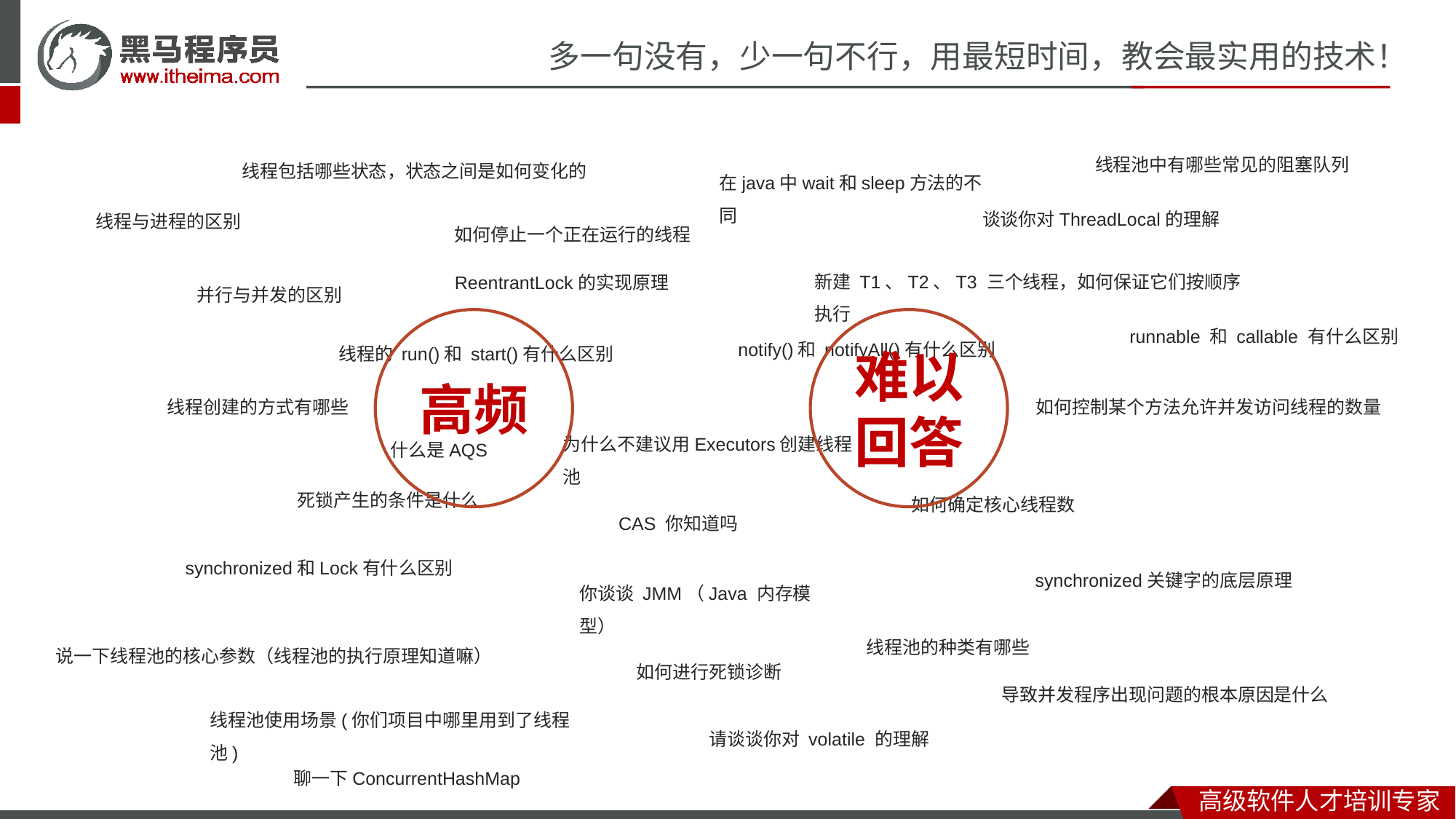

线程池中有哪些常见的阻塞队列
线程包括哪些状态，状态之间是如何变化的
在java中wait和sleep方法的不同
谈谈你对ThreadLocal的理解
线程与进程的区别
如何停止一个正在运行的线程
新建 T1、T2、T3 三个线程，如何保证它们按顺序执行
ReentrantLock的实现原理
并行与并发的区别
runnable 和 callable 有什么区别
高频
难以回答
notify()和 notifyAll()有什么区别
线程的 run()和 start()有什么区别
如何控制某个方法允许并发访问线程的数量
线程创建的方式有哪些
为什么不建议用Executors创建线程池
什么是AQS
死锁产生的条件是什么
如何确定核心线程数
CAS 你知道吗
synchronized和Lock有什么区别
synchronized关键字的底层原理
你谈谈 JMM（Java 内存模型）
线程池的种类有哪些
说一下线程池的核心参数（线程池的执行原理知道嘛）
如何进行死锁诊断
导致并发程序出现问题的根本原因是什么
线程池使用场景(你们项目中哪里用到了线程池)
请谈谈你对 volatile 的理解
聊一下ConcurrentHashMap